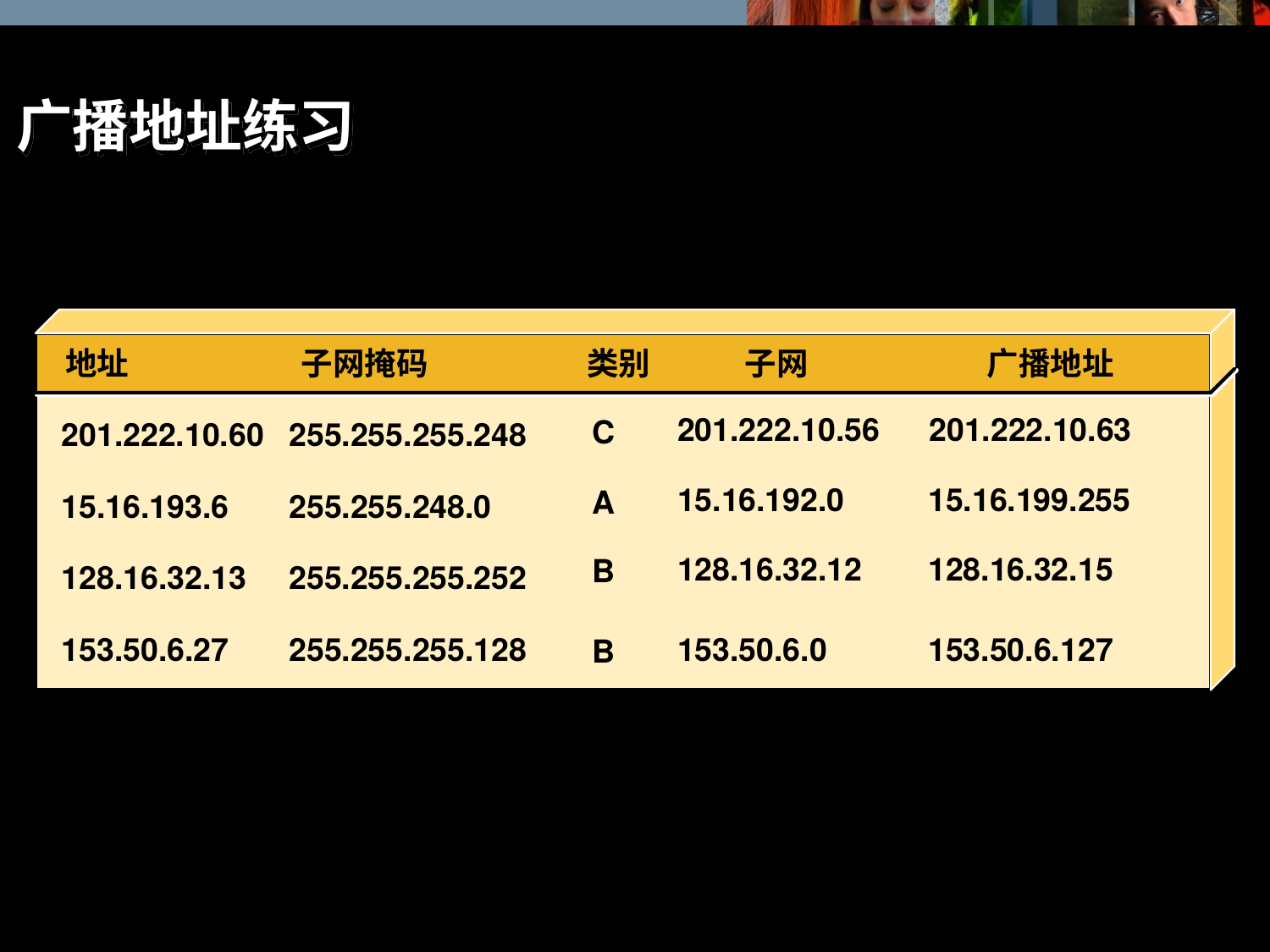

# 广播地址练习

地址
子网掩码
类别
子网
广播地址

201.222.10.56
201.222.10.63
C
201.222.10.60
255.255.255.248

15.16.192.0
15.16.199.255
A
15.16.193.6
255.255.248.0
B
128.16.32.12
128.16.32.15
128.16.32.13
255.255.255.252
153.50.6.27
255.255.255.128
B
153.50.6.0
153.50.6.127